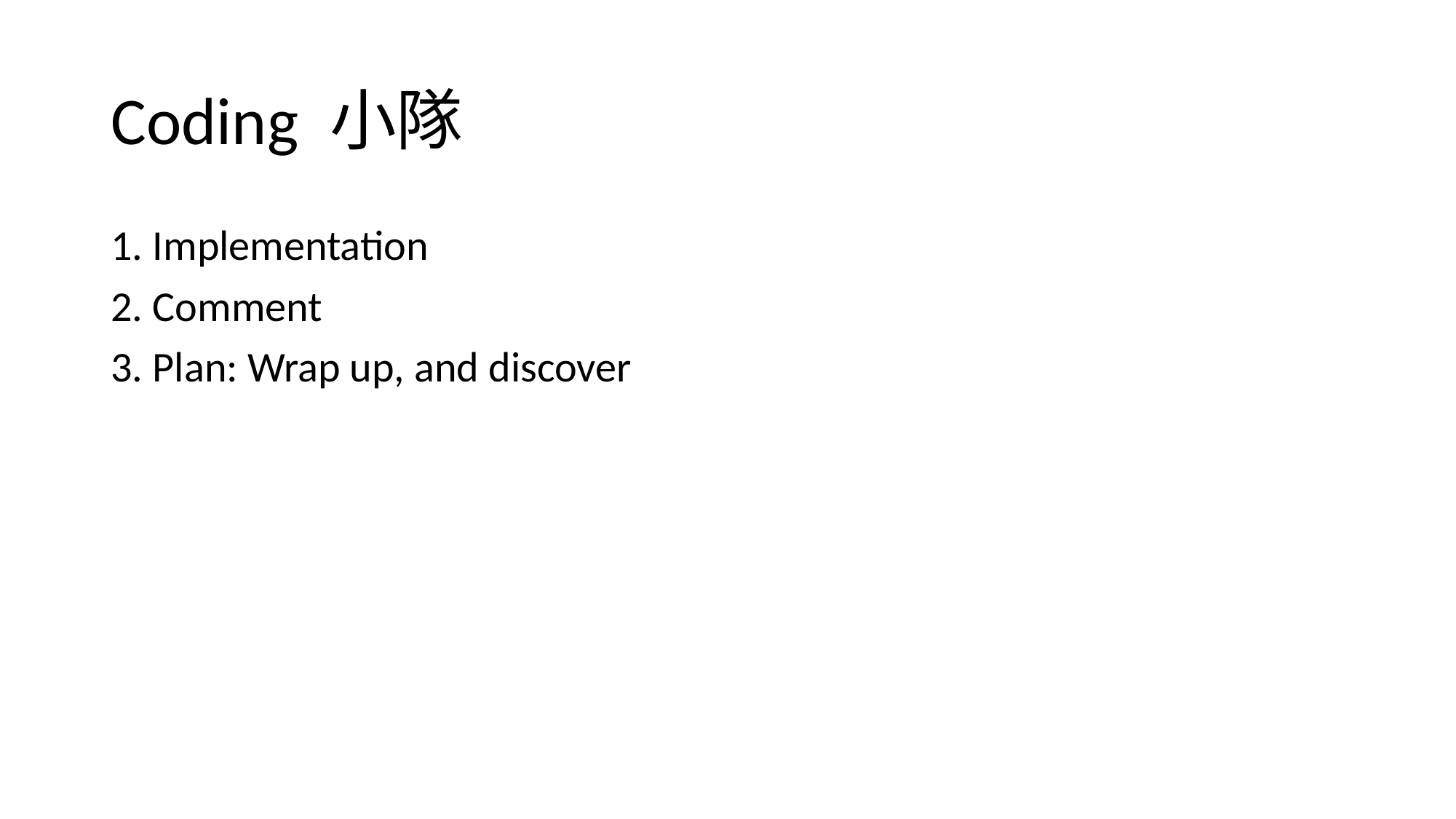

# Coding 小隊
1. Implementation
2. Comment
3. Plan: Wrap up, and discover